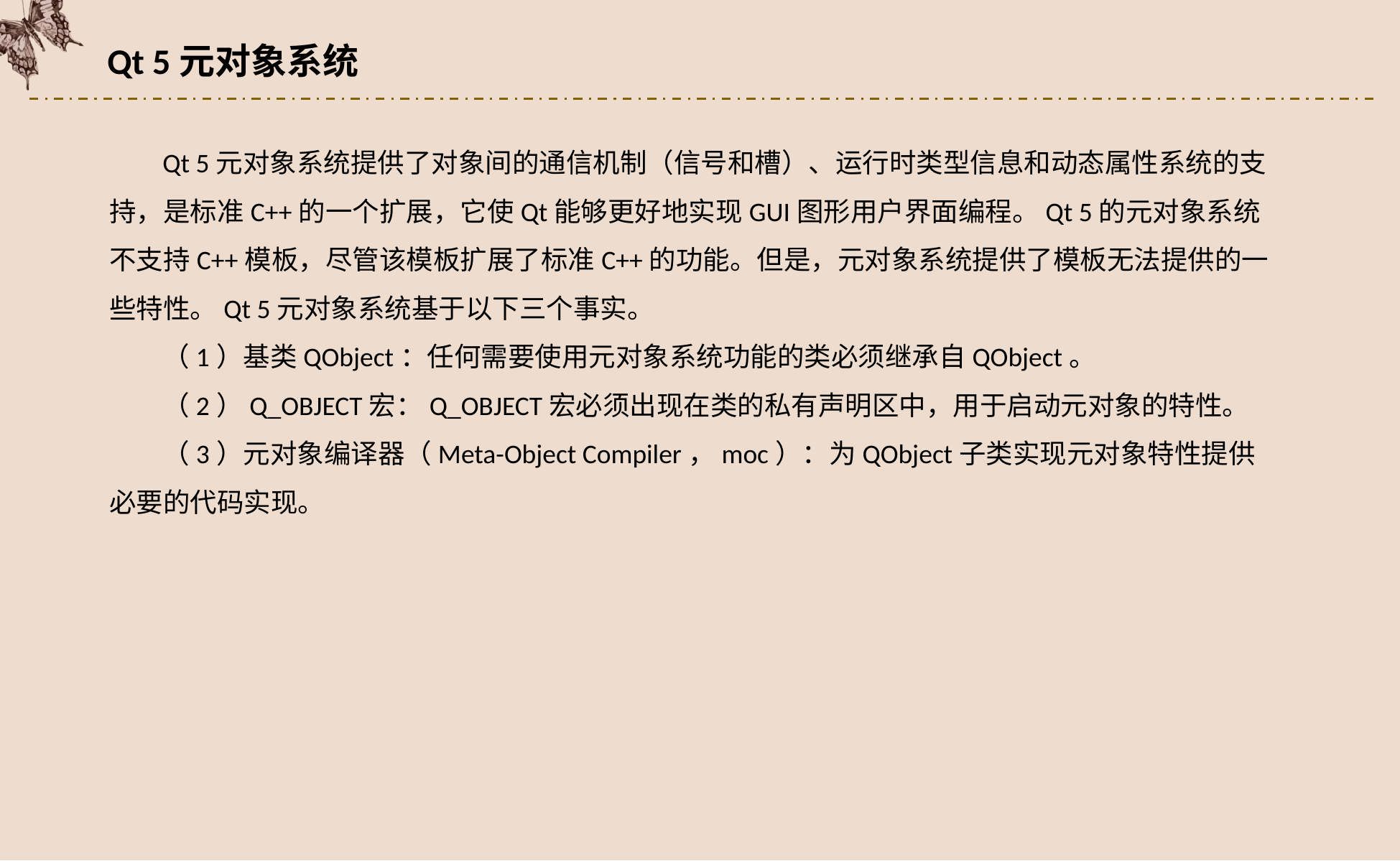

Qt 5元对象系统
Qt 5元对象系统提供了对象间的通信机制（信号和槽）、运行时类型信息和动态属性系统的支持，是标准C++的一个扩展，它使Qt能够更好地实现GUI图形用户界面编程。Qt 5的元对象系统不支持C++模板，尽管该模板扩展了标准C++的功能。但是，元对象系统提供了模板无法提供的一些特性。Qt 5元对象系统基于以下三个事实。
（1）基类QObject：任何需要使用元对象系统功能的类必须继承自QObject。
（2）Q_OBJECT宏：Q_OBJECT宏必须出现在类的私有声明区中，用于启动元对象的特性。
（3）元对象编译器（Meta-Object Compiler，moc）：为QObject子类实现元对象特性提供必要的代码实现。